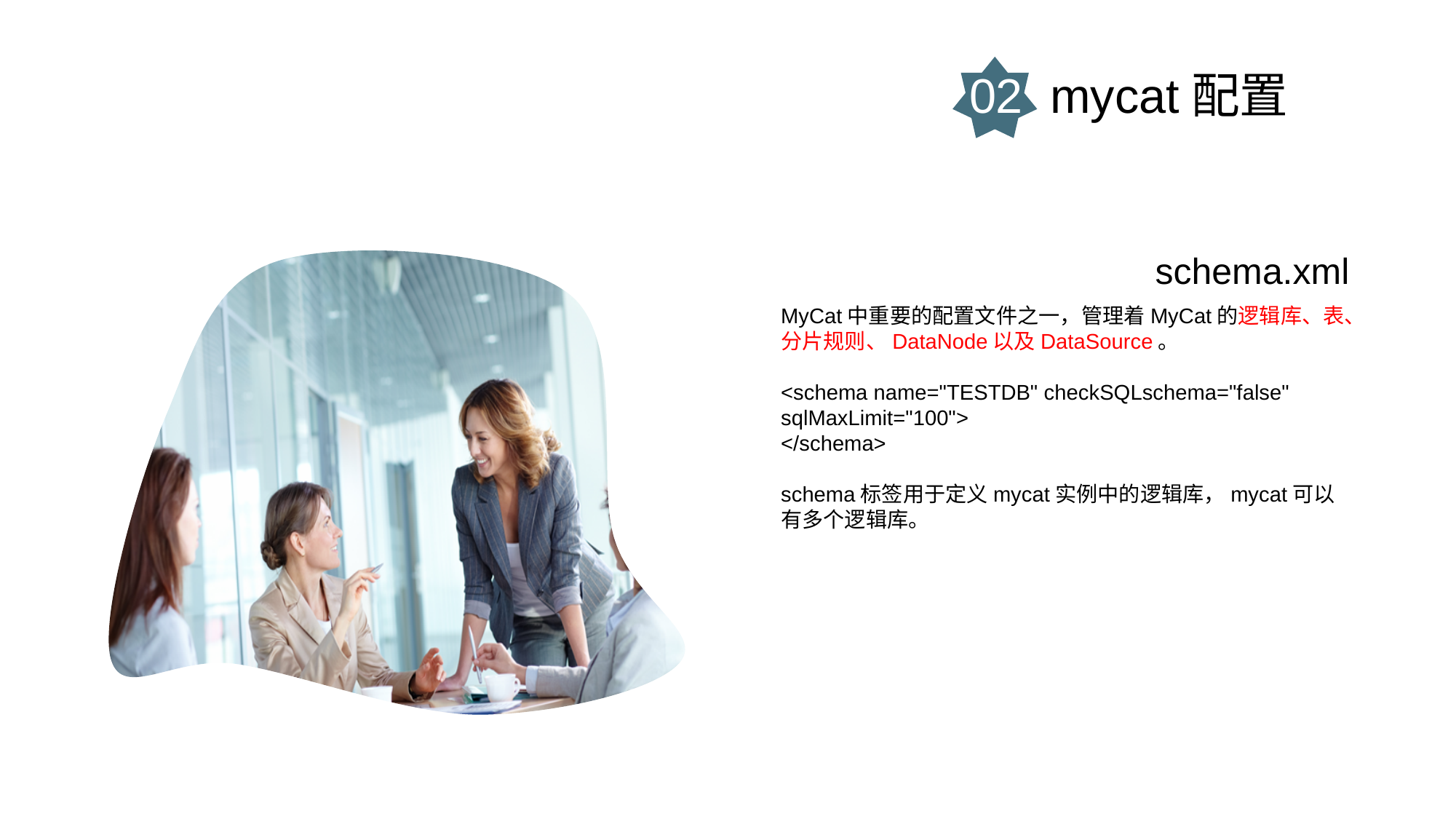

02  mycat配置
schema.xml

MyCat中重要的配置文件之一，管理着MyCat的逻辑库、表、分片规则、DataNode以及DataSource。

<schema name="TESTDB" checkSQLschema="false" sqlMaxLimit="100">
</schema>

schema标签用于定义mycat实例中的逻辑库，mycat可以有多个逻辑库。